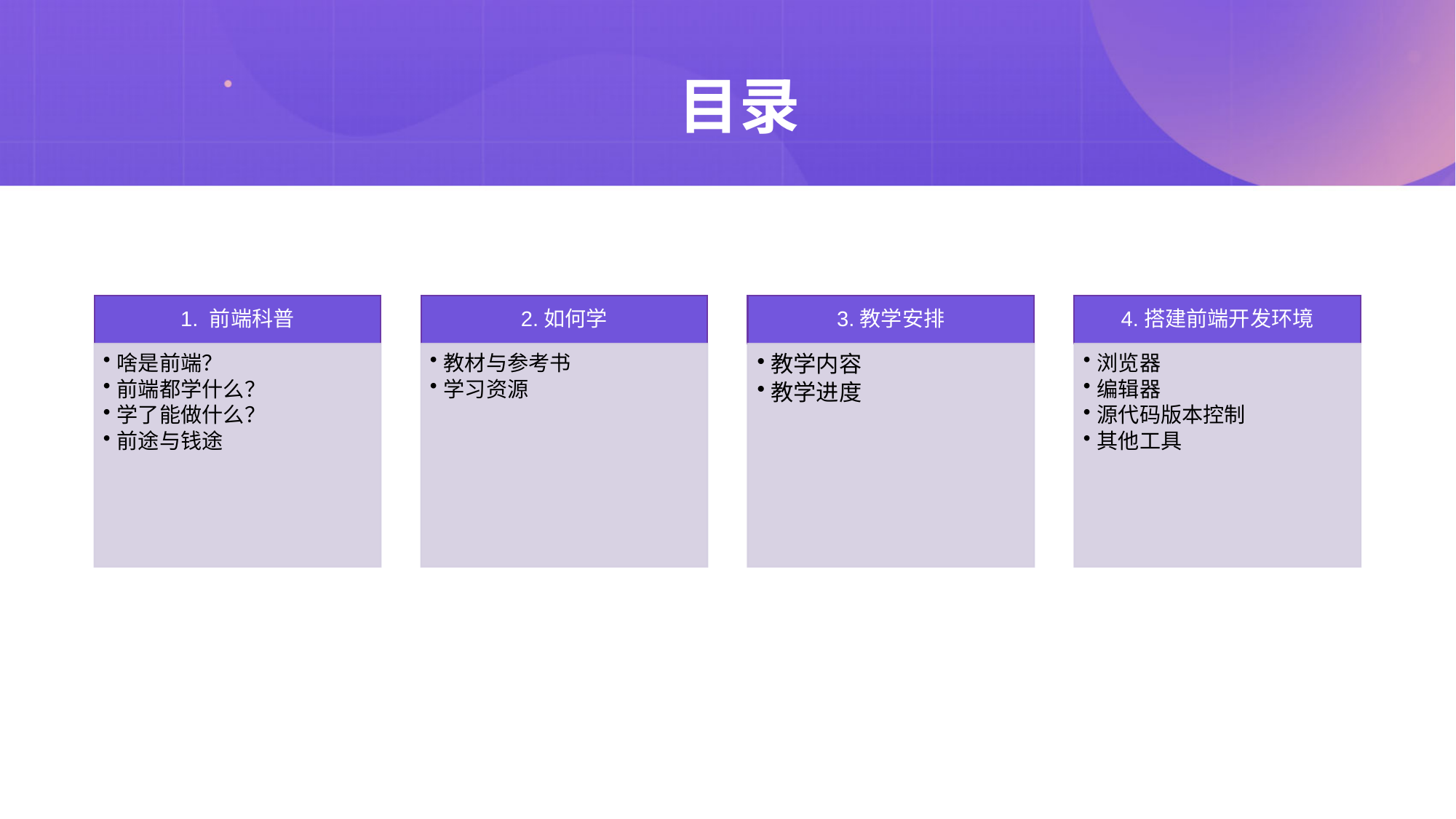

目录
1. 前端科普
啥是前端？
前端都学什么？
学了能做什么？
前途与钱途
2.如何学
教材与参考书
学习资源

3.教学安排
教学内容
教学进度
4.搭建前端开发环境
浏览器
编辑器
源代码版本控制
其他工具